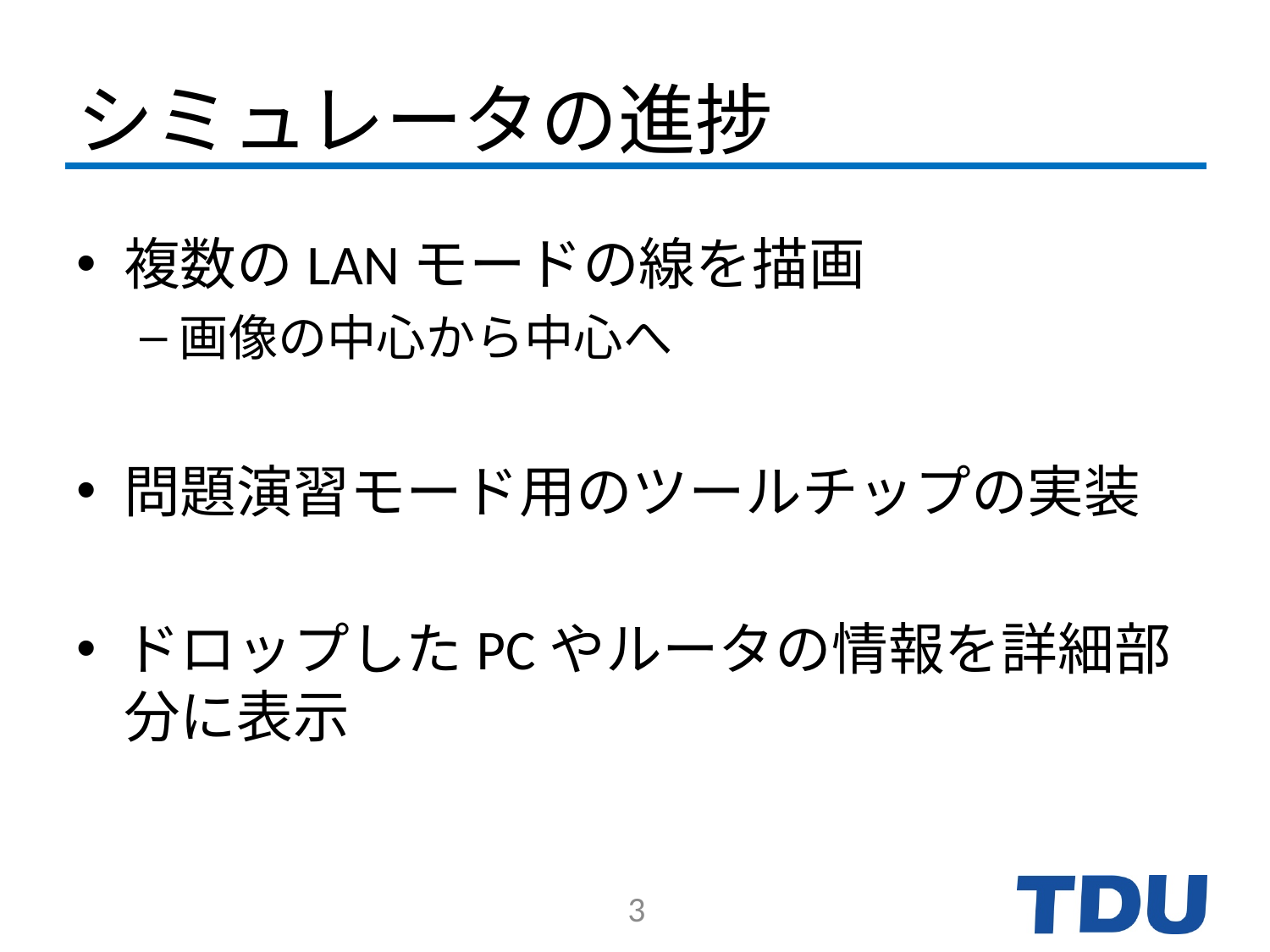

# シミュレータの進捗
複数のLANモードの線を描画
画像の中心から中心へ

問題演習モード用のツールチップの実装

ドロップしたPCやルータの情報を詳細部分に表示

3